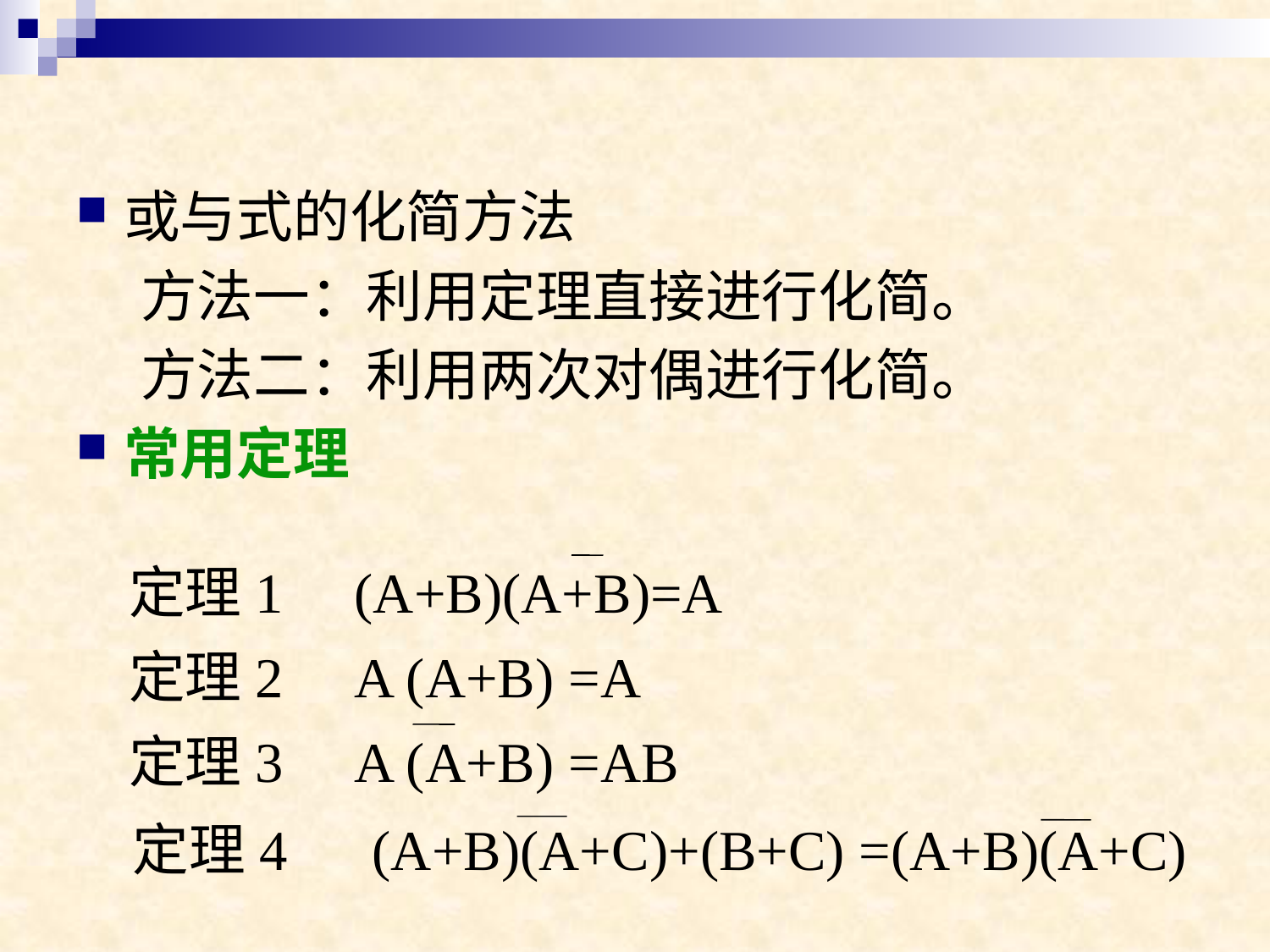

或与式的化简方法
    方法一：利用定理直接进行化简。
    方法二：利用两次对偶进行化简。
常用定理
定理1     (A+B)(A+B)=A

定理2     A (A+B) =A
定理3     A (A+B) =AB

定理4      (A+B)(A+C)+(B+C) =(A+B)(A+C)